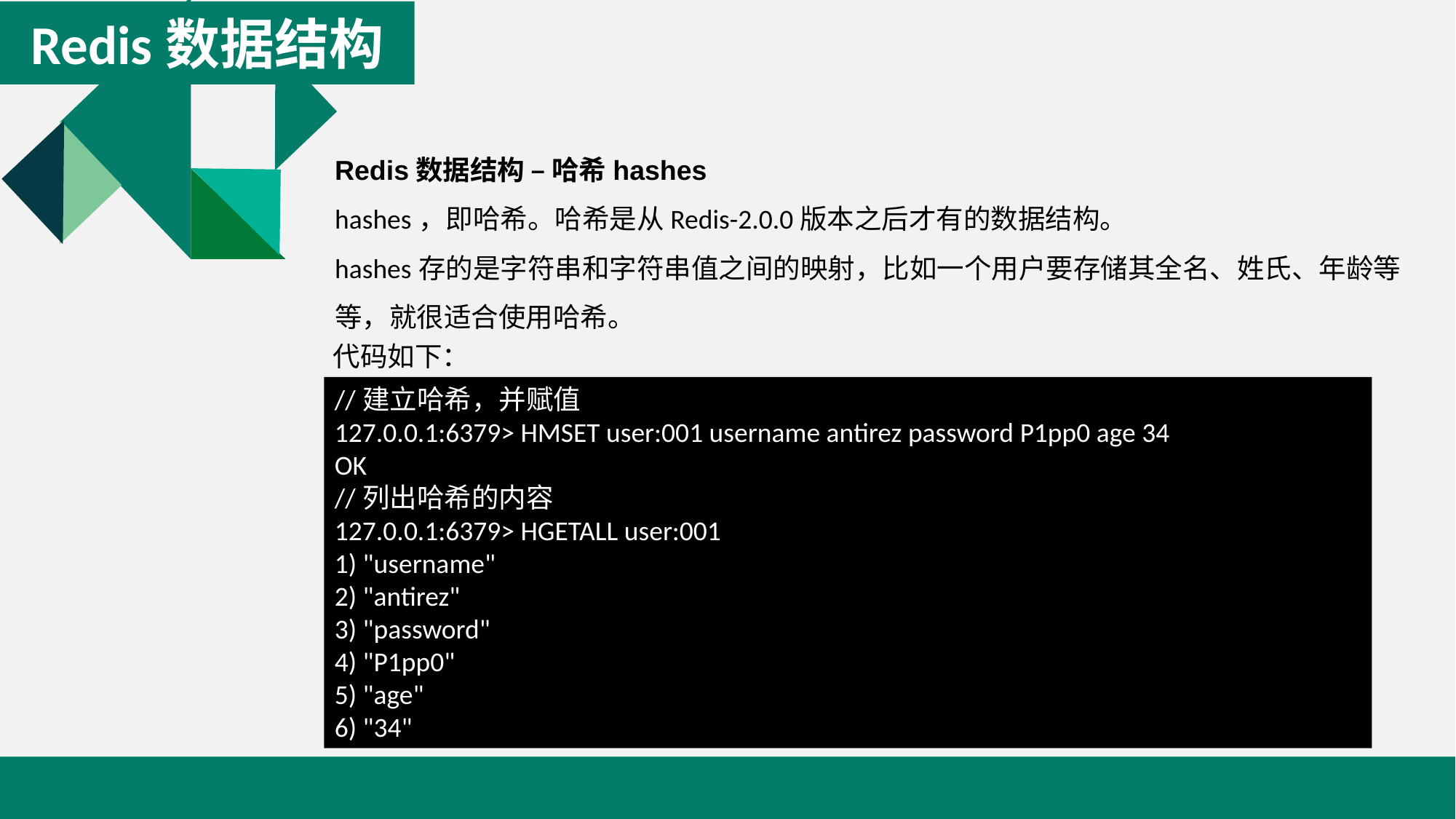

Redis数据结构
Redis数据结构 – 哈希hashes
hashes，即哈希。哈希是从Redis-2.0.0版本之后才有的数据结构。
hashes存的是字符串和字符串值之间的映射，比如一个用户要存储其全名、姓氏、年龄等等，就很适合使用哈希。
代码如下：
//建立哈希，并赋值
127.0.0.1:6379> HMSET user:001 username antirez password P1pp0 age 34
OK
//列出哈希的内容
127.0.0.1:6379> HGETALL user:001
1) "username"
2) "antirez"
3) "password"
4) "P1pp0"
5) "age"
6) "34"